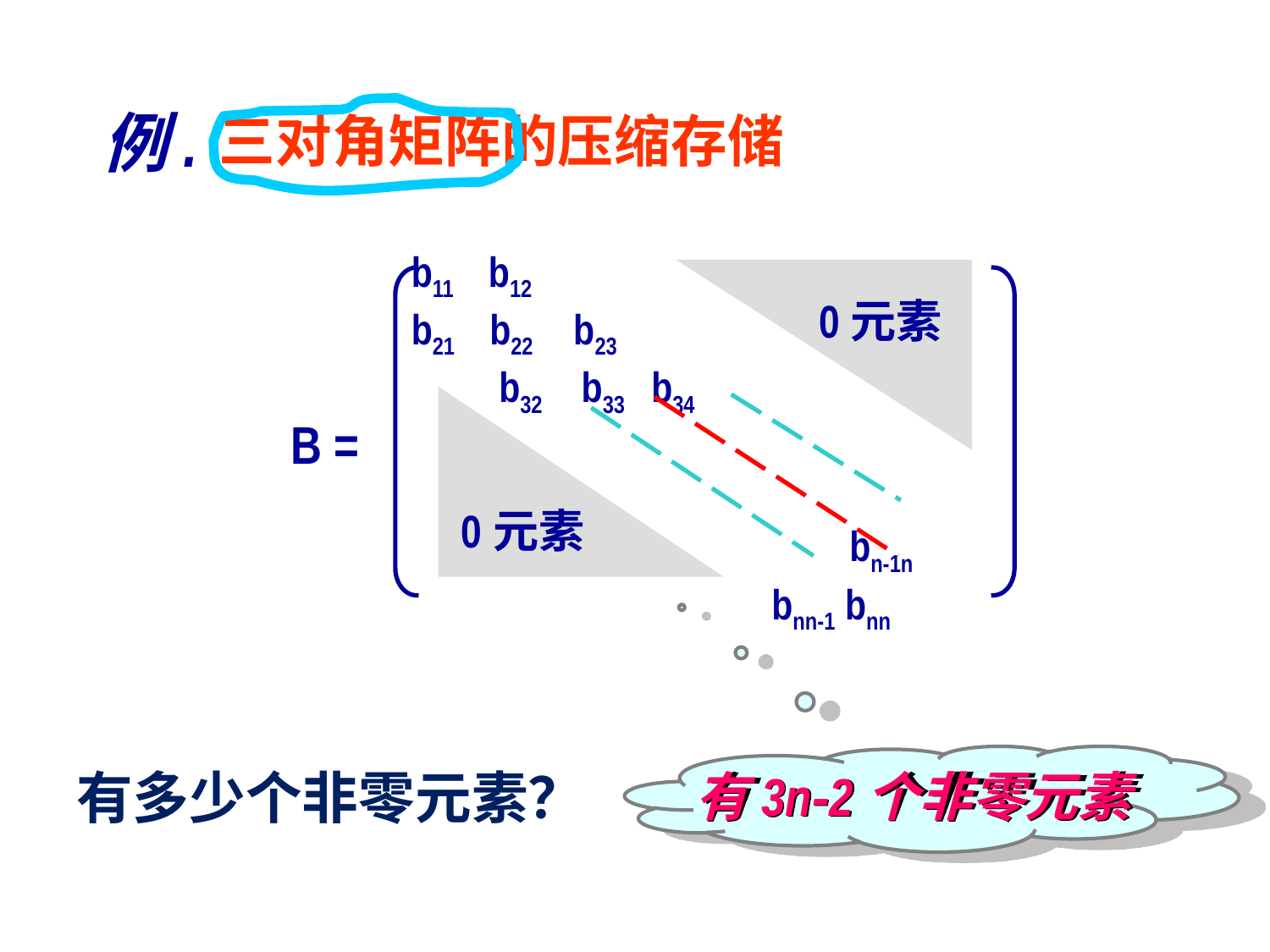

三对角矩阵的压缩存储
例.

                           b11    b12
                           b21    b22     b23
                                    b32    b33    b34

                                                                        bn-1n
                                                                bnn-1 bnn

0元素

B =

0元素

有3n-2个非零元素
有多少个非零元素？